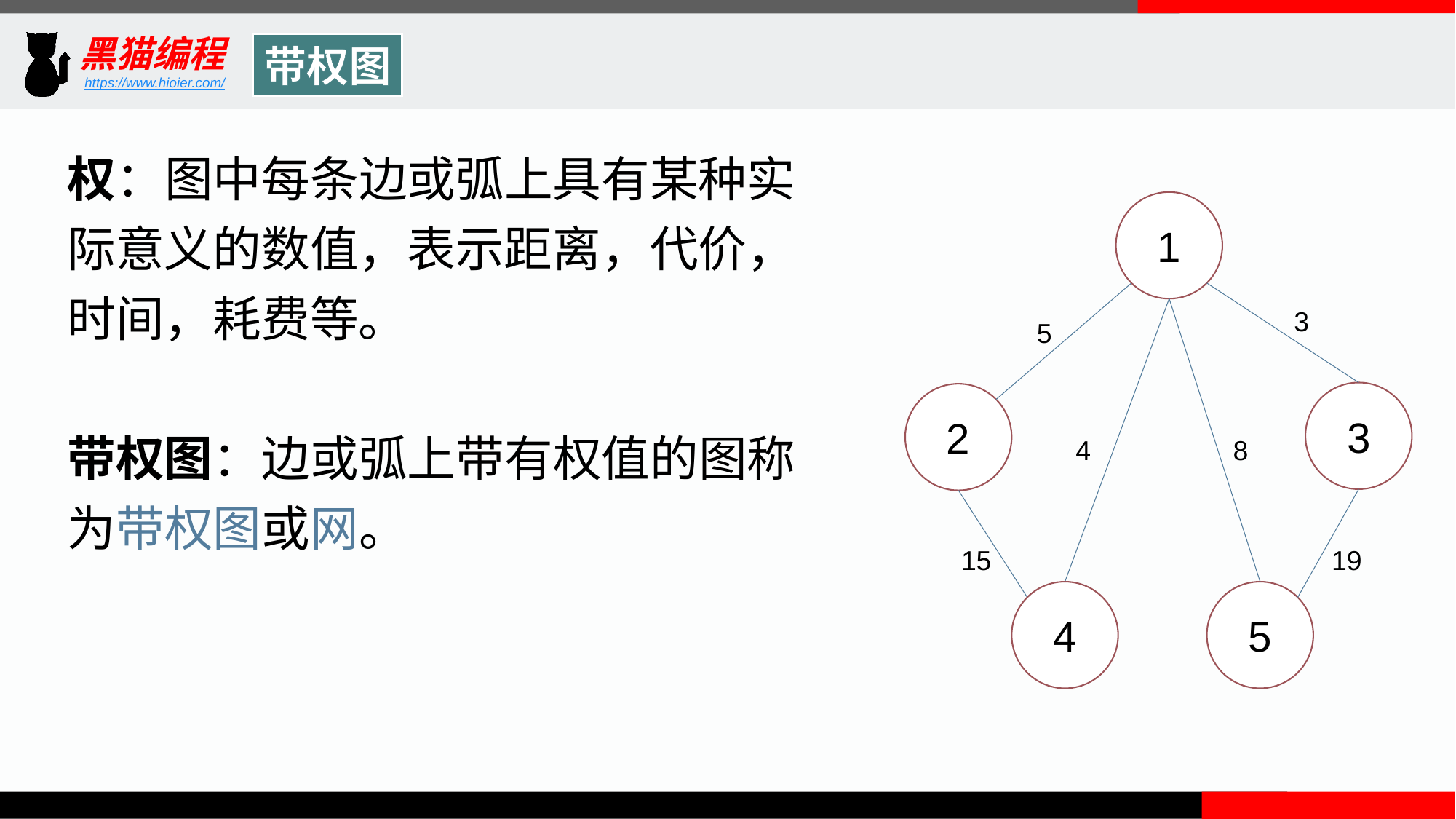

带权图
权：图中每条边或弧上具有某种实际意义的数值，表示距离，代价，时间，耗费等。

带权图：边或弧上带有权值的图称为带权图或网。
1
3
5
3
2
4
8
19
15
4
5